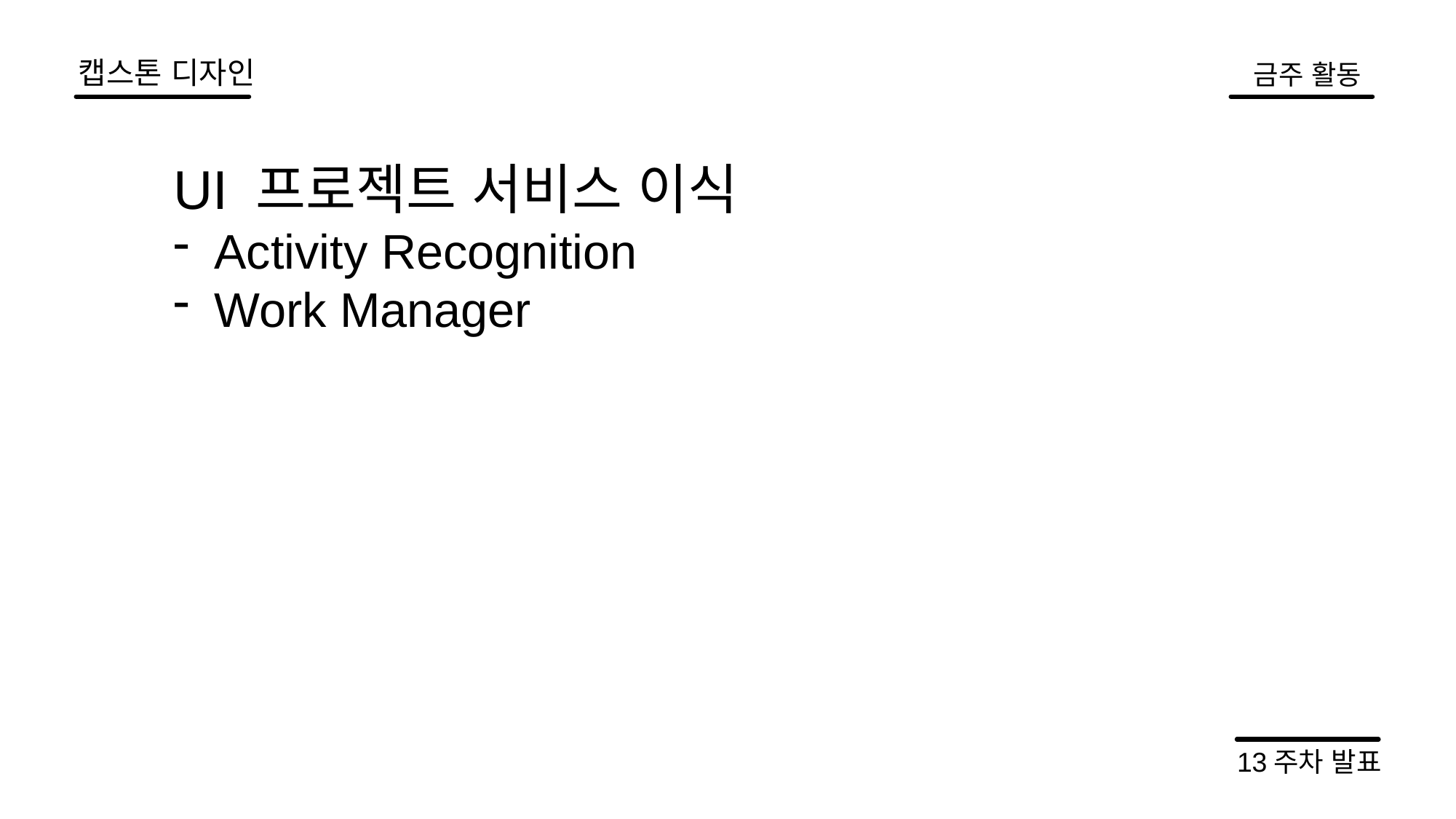

캡스톤 디자인
금주 활동
UI 프로젝트 서비스 이식
Activity Recognition
Work Manager
13주차 발표